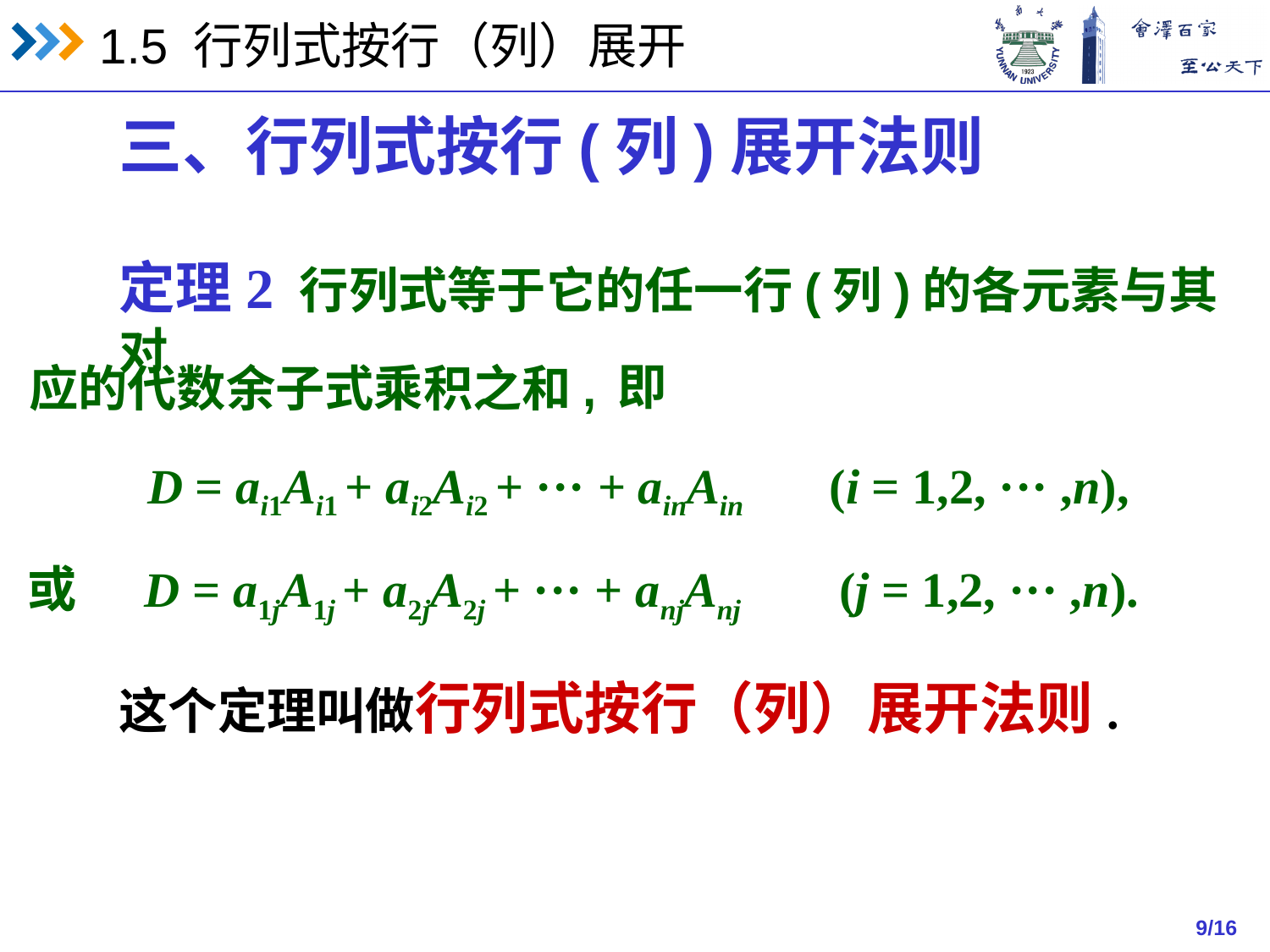

三、行列式按行(列)展开法则
定理2 行列式等于它的任一行(列)的各元素与其对
即
应的代数余子式乘积之和,
D = ai1Ai1 + ai2Ai2 + ··· + ainAin       (i = 1,2, ··· ,n),
或     D = a1jA1j + a2jA2j + ··· + anjAnj        (j = 1,2, ··· ,n).
这个定理叫做行列式按行（列）展开法则.